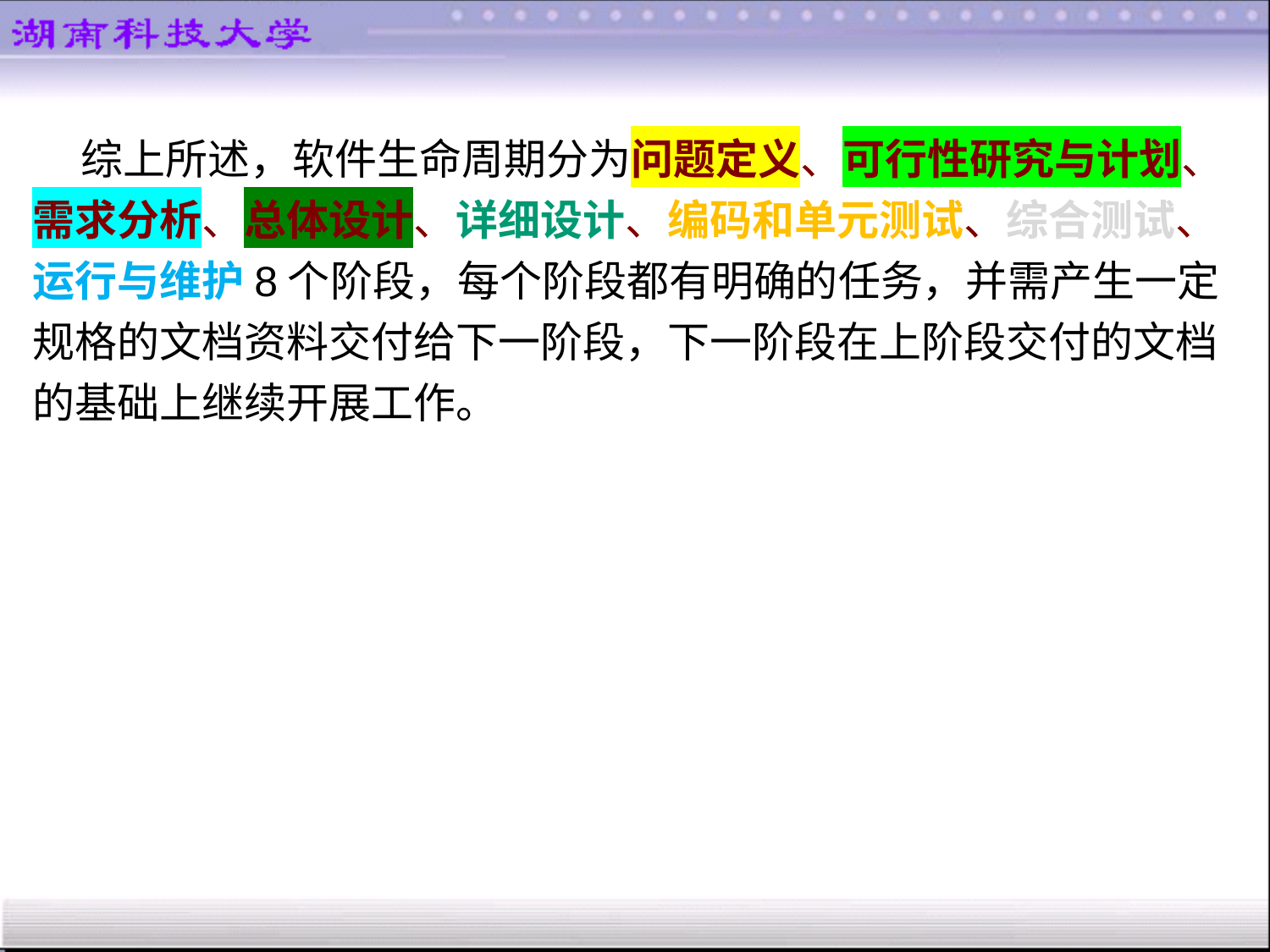

综上所述，软件生命周期分为问题定义、可行性研究与计划、需求分析、总体设计、详细设计、编码和单元测试、综合测试、运行与维护8个阶段，每个阶段都有明确的任务，并需产生一定规格的文档资料交付给下一阶段，下一阶段在上阶段交付的文档的基础上继续开展工作。